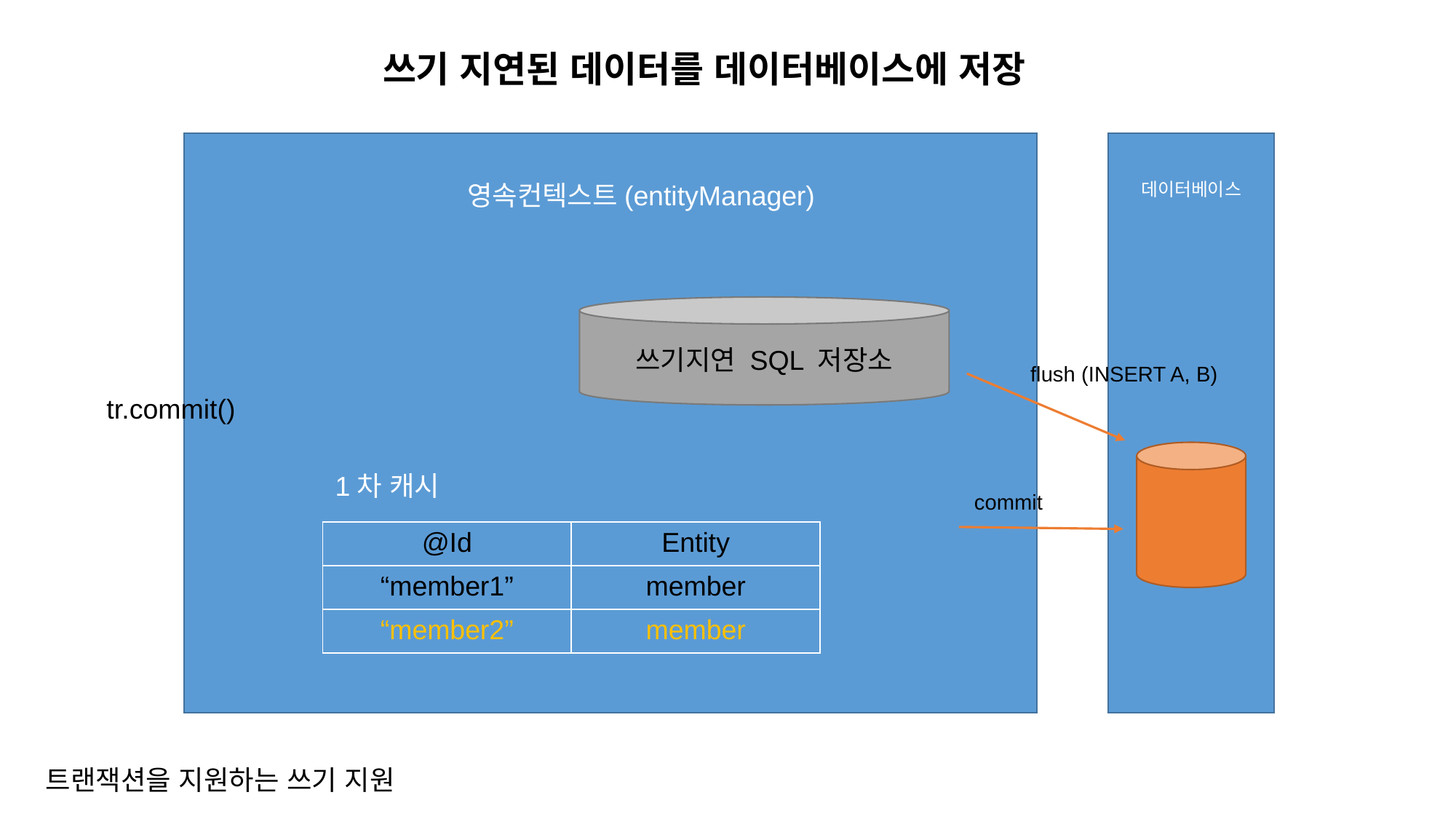

쓰기 지연된 데이터를 데이터베이스에 저장

영속컨텍스트(entityManager)
데이터베이스

쓰기지연 SQL 저장소
flush (INSERT A, B)
tr.commit()

1차 캐시
commit
| @Id | Entity |
| --- | --- |
| “member1” | member |
| “member2” | member |
트랜잭션을 지원하는 쓰기 지원